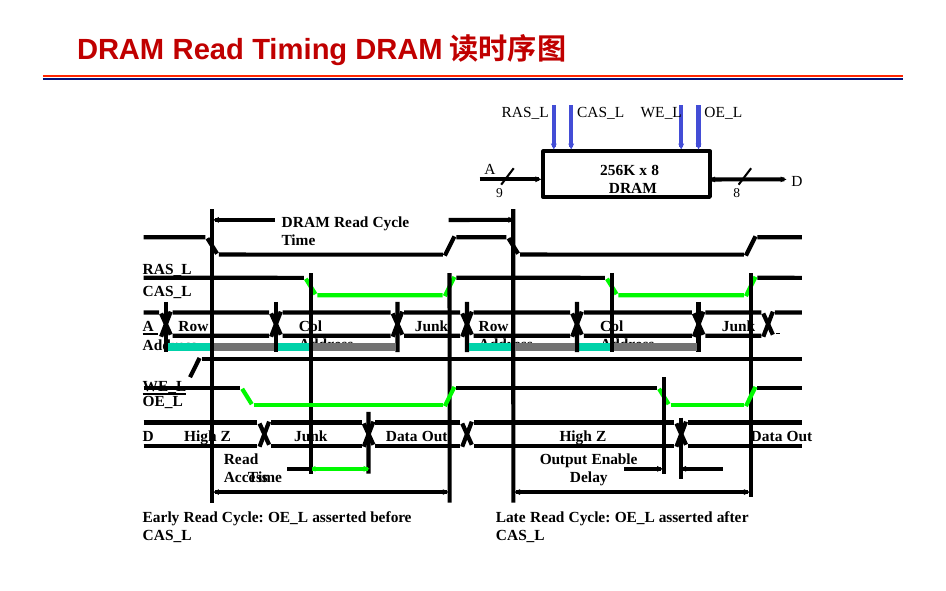

# DRAM Read Timing DRAM读时序图
RAS_L
CAS_L
WE_L
OE_L

256K x 8  DRAM
A

D

9
8
DRAM Read Cycle Time
RAS_L

CAS_L

A 	Row Address

WE_L

Col Address
Junk
Row Address
Col Address
Junk

OE_L
D	High Z	Junk
Data Out
High Z
Data Out
Read Access
Output Enable

Time
Delay
Early Read Cycle: OE_L asserted before CAS_L
Late Read Cycle: OE_L asserted after CAS_L